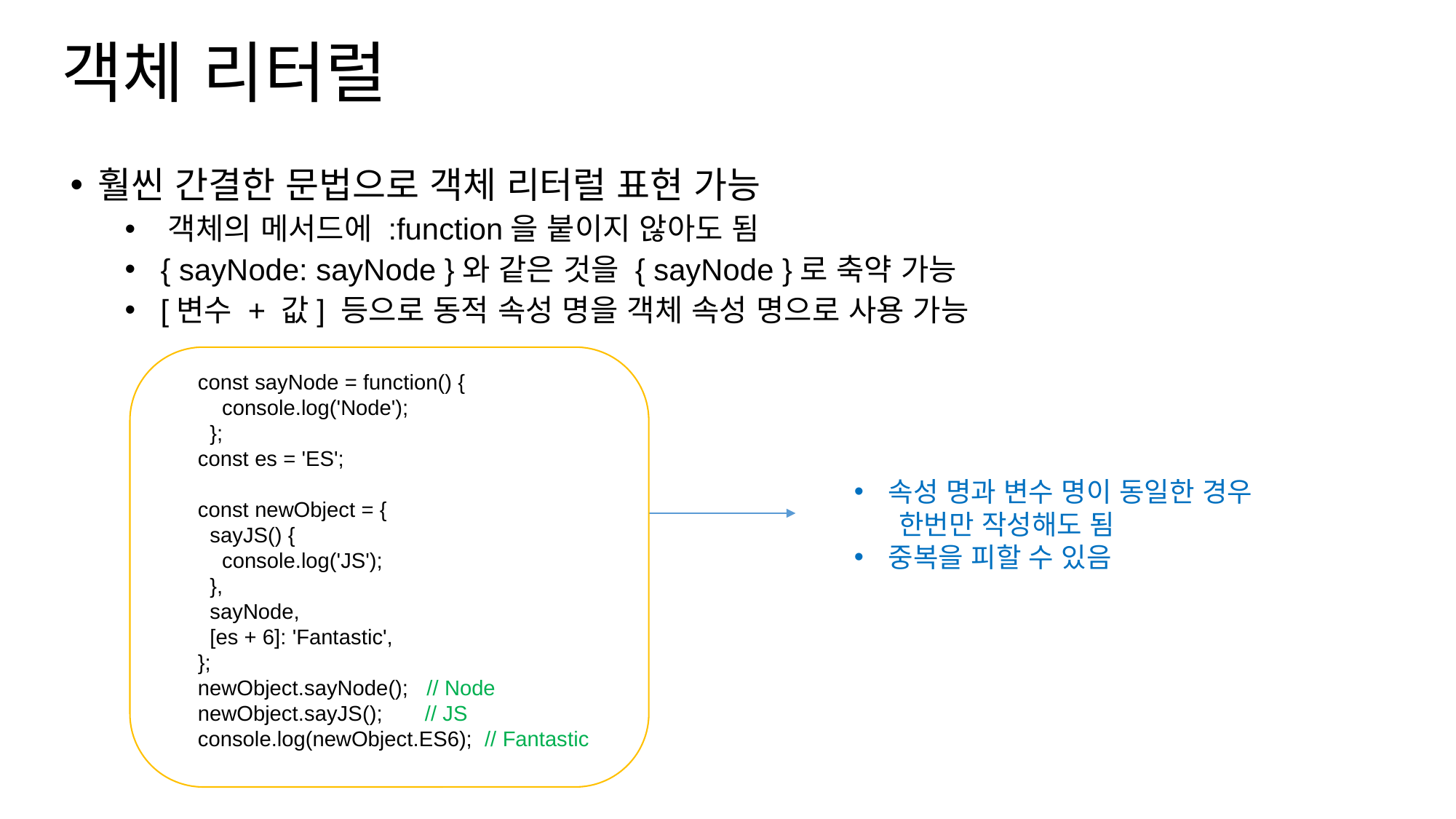

객체 리터럴
훨씬 간결한 문법으로 객체 리터럴 표현 가능
 객체의 메서드에 :function을 붙이지 않아도 됨
 { sayNode: sayNode }와 같은 것을 { sayNode }로 축약 가능
 [변수 + 값] 등으로 동적 속성 명을 객체 속성 명으로 사용 가능

const sayNode = function() {
    console.log('Node');
  };
const es = 'ES';

const newObject = {
  sayJS() {
    console.log('JS');
  },
  sayNode,
  [es + 6]: 'Fantastic',
};
newObject.sayNode();   // Node
newObject.sayJS();       // JS
console.log(newObject.ES6);  // Fantastic
속성 명과 변수 명이 동일한 경우
     한번만 작성해도 됨
중복을 피할 수 있음